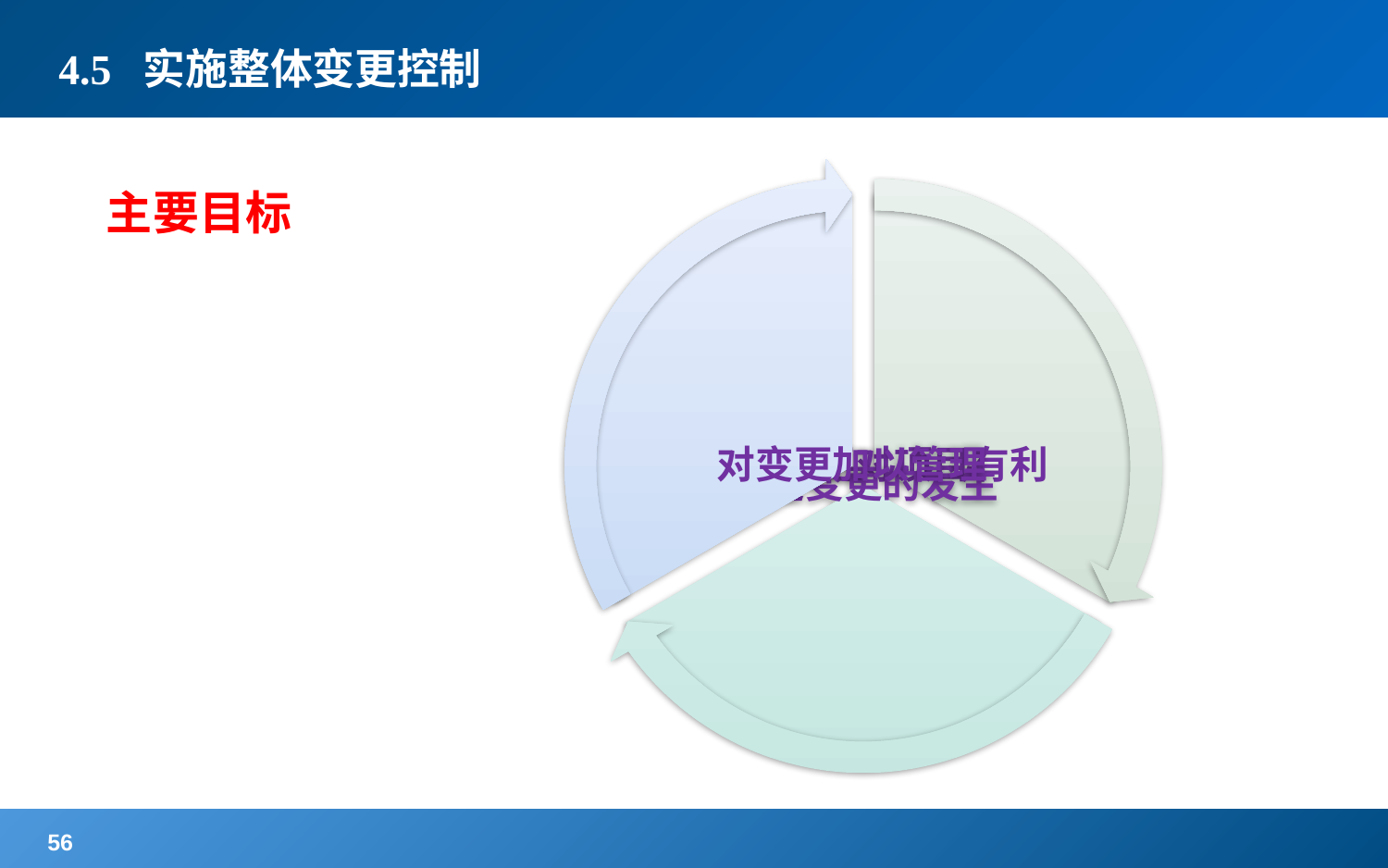

# 4.5  实施整体变更控制
主要目标
确保变更对项目有利
确定变更的发生
对变更加以管理